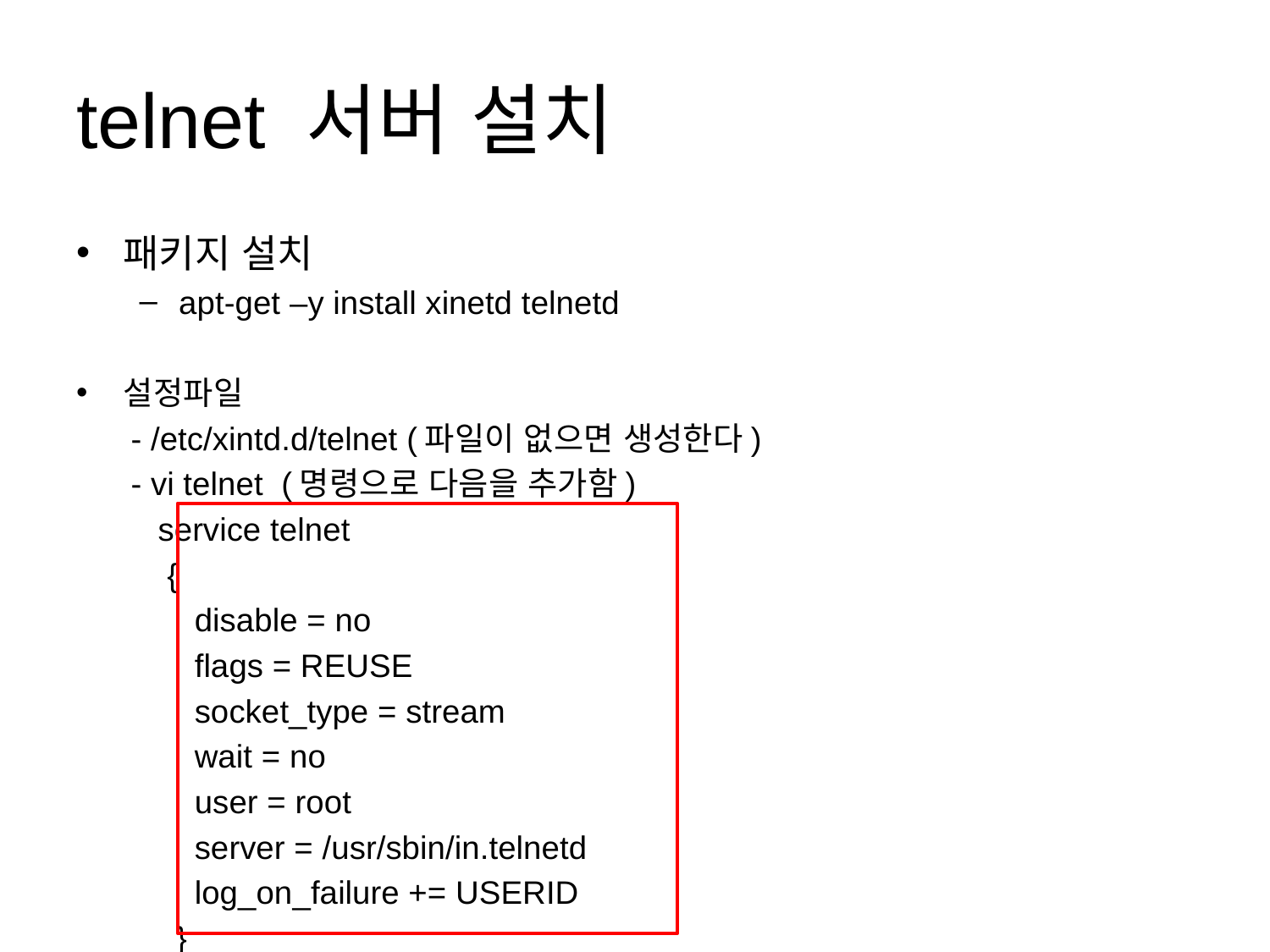

# telnet 서버 설치
패키지 설치
apt-get –y install xinetd telnetd

설정파일
      - /etc/xintd.d/telnet (파일이 없으면 생성한다)
      - vi telnet  (명령으로 다음을 추가함)
         service telnet
          {
             disable = no
             flags = REUSE
             socket_type = stream
             wait = no
             user = root
             server = /usr/sbin/in.telnetd
             log_on_failure += USERID
           }